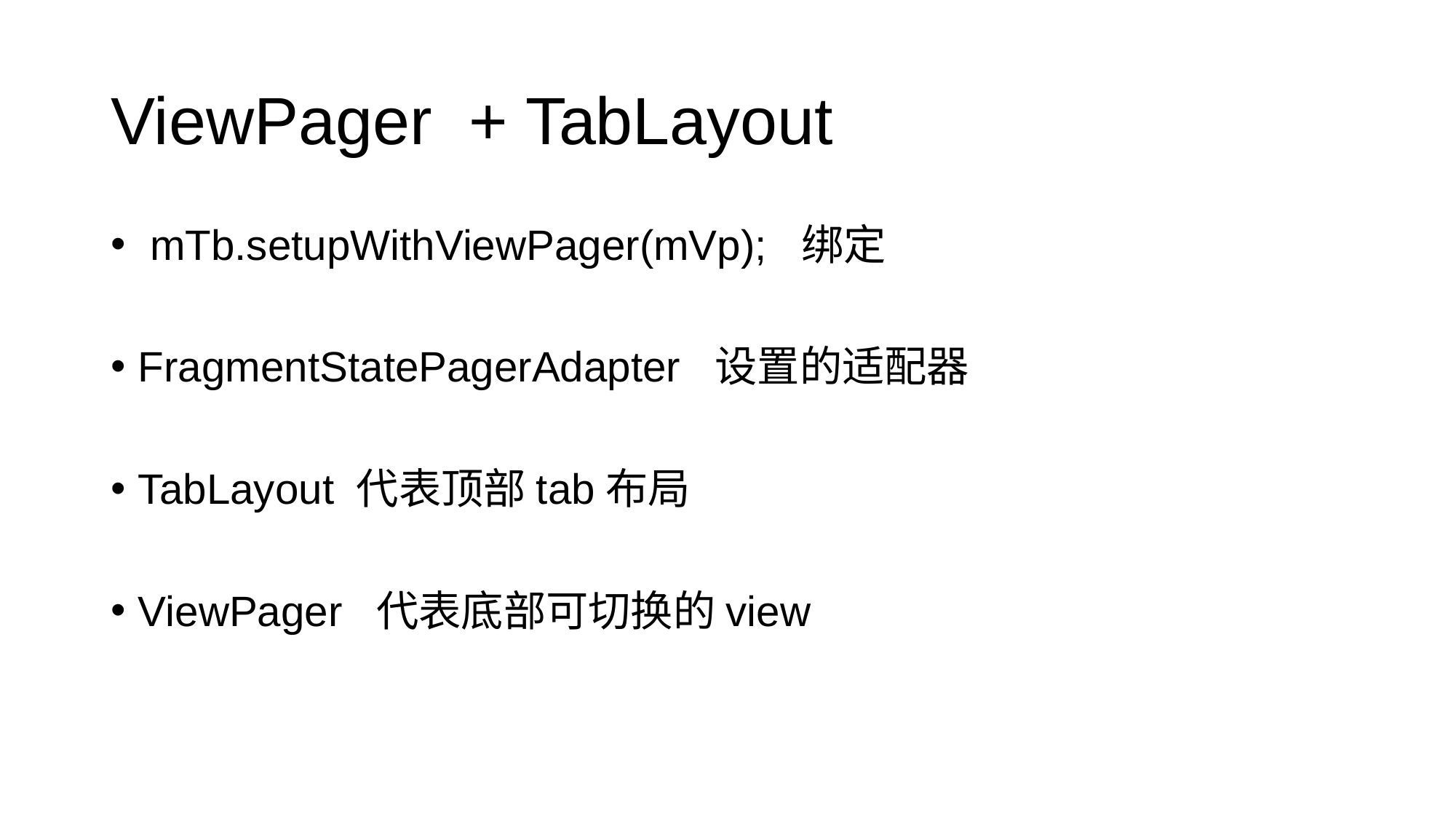

# ViewPager  + TabLayout
 mTb.setupWithViewPager(mVp);  绑定

FragmentStatePagerAdapter  设置的适配器

TabLayout 代表顶部tab布局

ViewPager  代表底部可切换的view